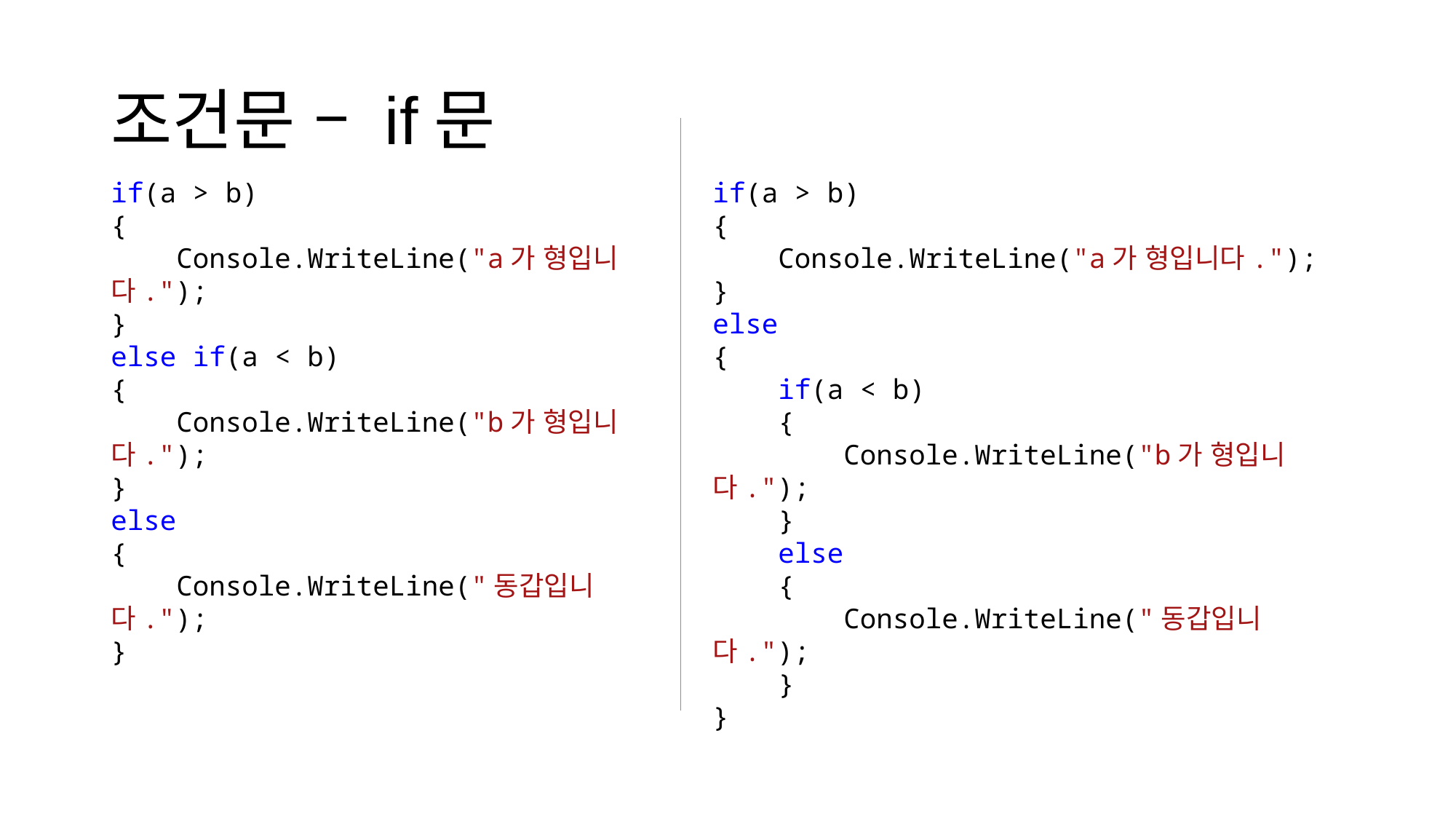

# 조건문 – if문
if(a > b)
{
    Console.WriteLine("a가 형입니다.");
}
else if(a < b)
{
    Console.WriteLine("b가 형입니다.");
}
else
{
    Console.WriteLine("동갑입니다.");
}

if(a > b)
{
    Console.WriteLine("a가 형입니다.");
}
else
{
    if(a < b)
    {
        Console.WriteLine("b가 형입니다.");
    }
    else
    {
        Console.WriteLine("동갑입니다.");
    }
}

출처: http://blog.eairship.kr/129?category=442691 [누구나가 다 이해할 수 있는 프로그래밍 첫걸음]